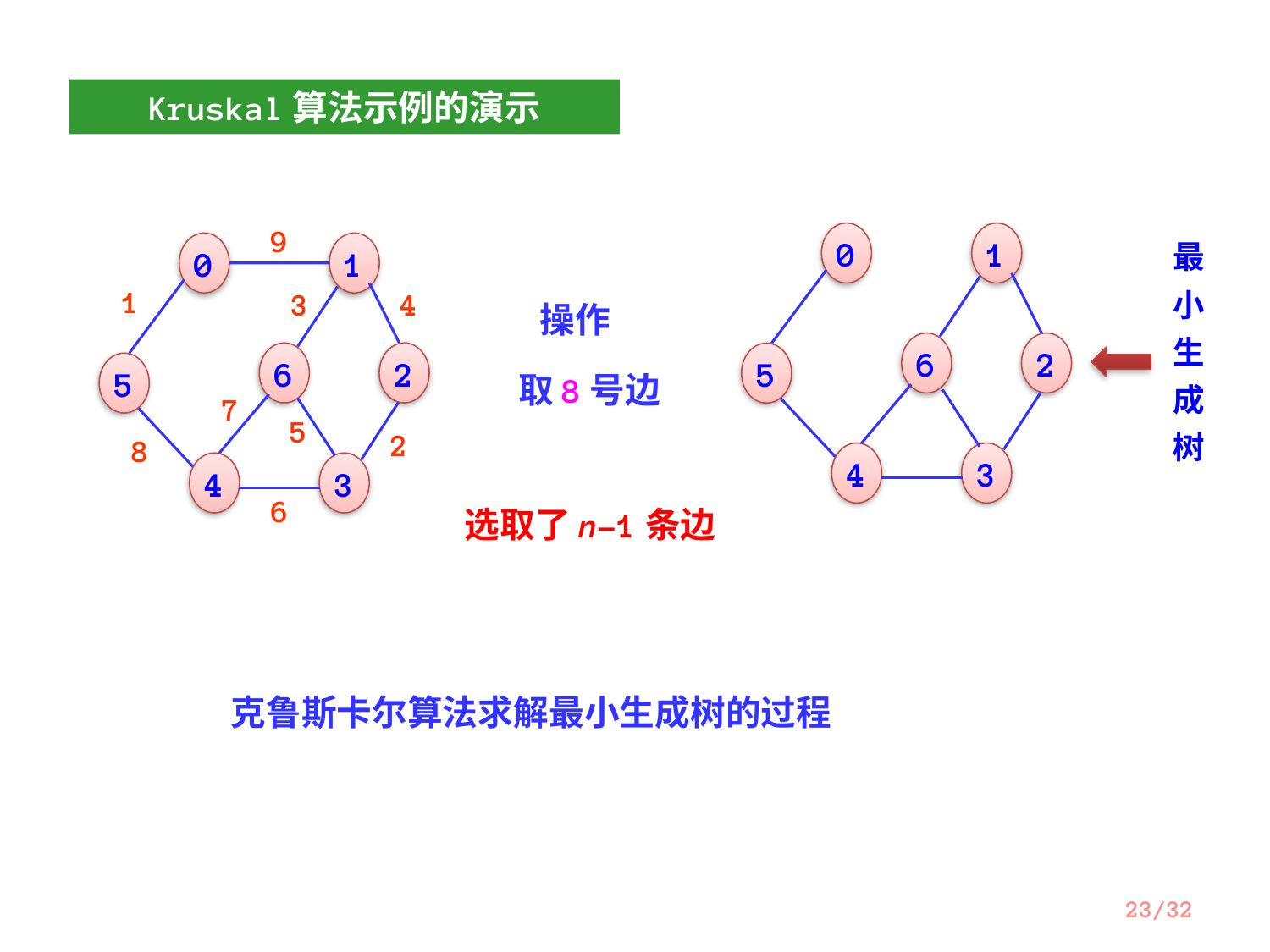

Kruskal算法示例的演示
9
0
1
0
1
最
小
生
成
树

1

3
4

操作
6
2
6
2
5
5
取1号边
取2号边
取3号边
取4号边
取5号边
取6号边
取7号边
取8号边
7

5

2
8
4
3
4
3

6

选取了n-1条边
克鲁斯卡尔算法求解最小生成树的过程
23/32